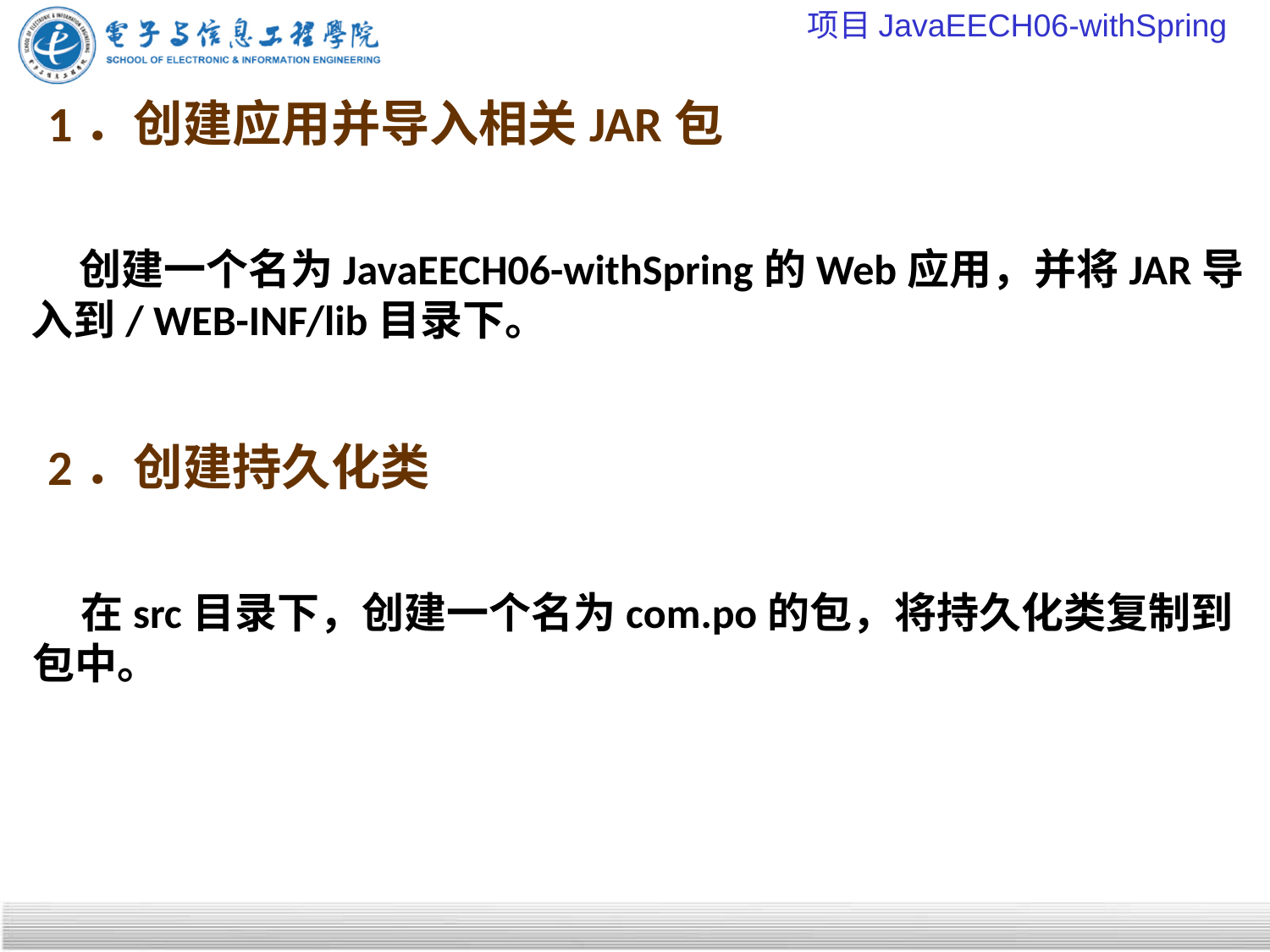

项目JavaEECH06-withSpring
# 1．创建应用并导入相关JAR包
    创建一个名为JavaEECH06-withSpring的Web应用，并将JAR导入到/ WEB-INF/lib目录下。
2．创建持久化类
    在src目录下，创建一个名为com.po的包，将持久化类复制到包中。